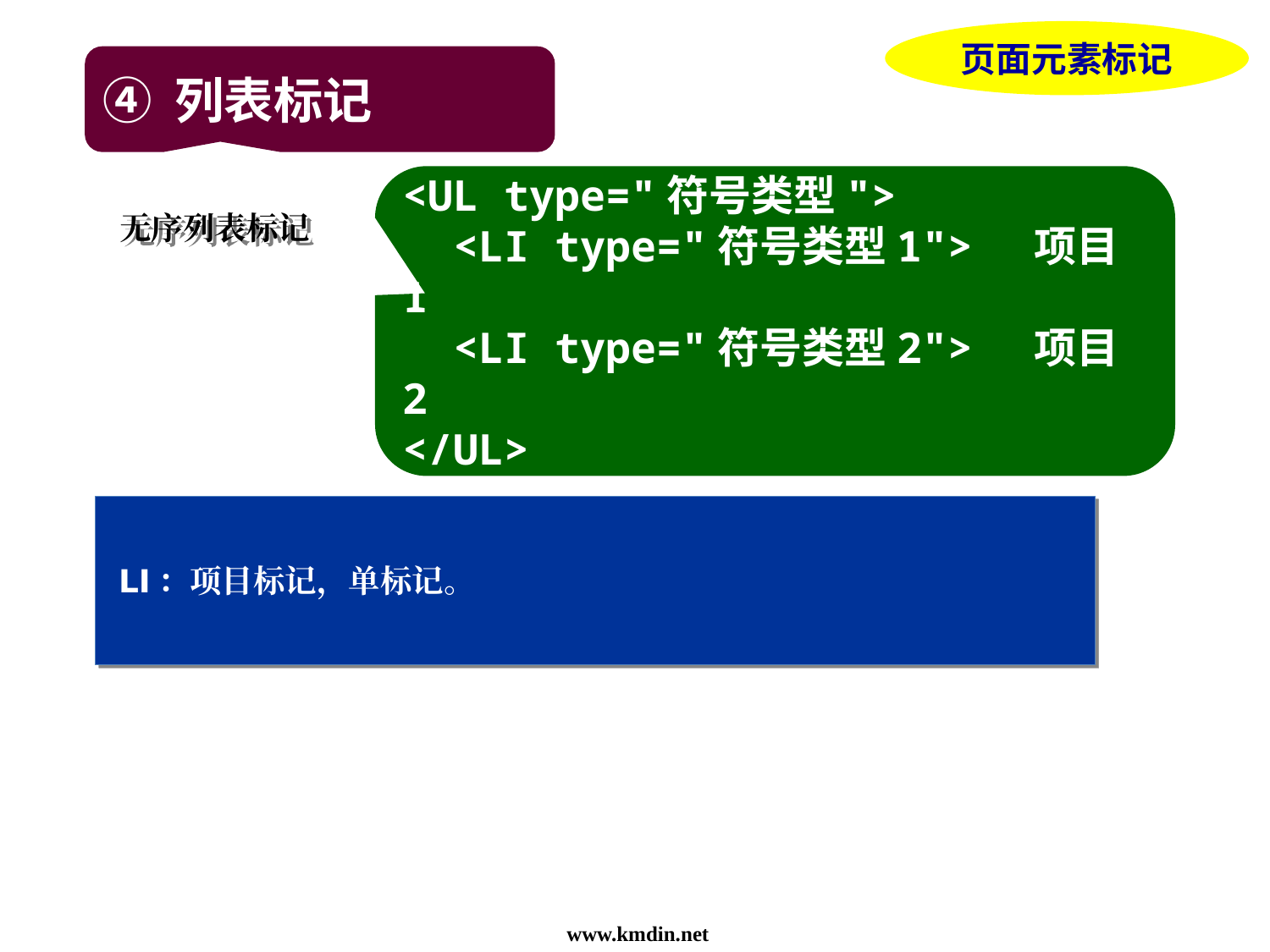

38
页面元素标记
④ 列表标记
<UL type="符号类型">
  <LI type="符号类型1">  项目1
  <LI type="符号类型2">  项目2
</UL>
无序列表标记
 LI：项目标记，单标记。